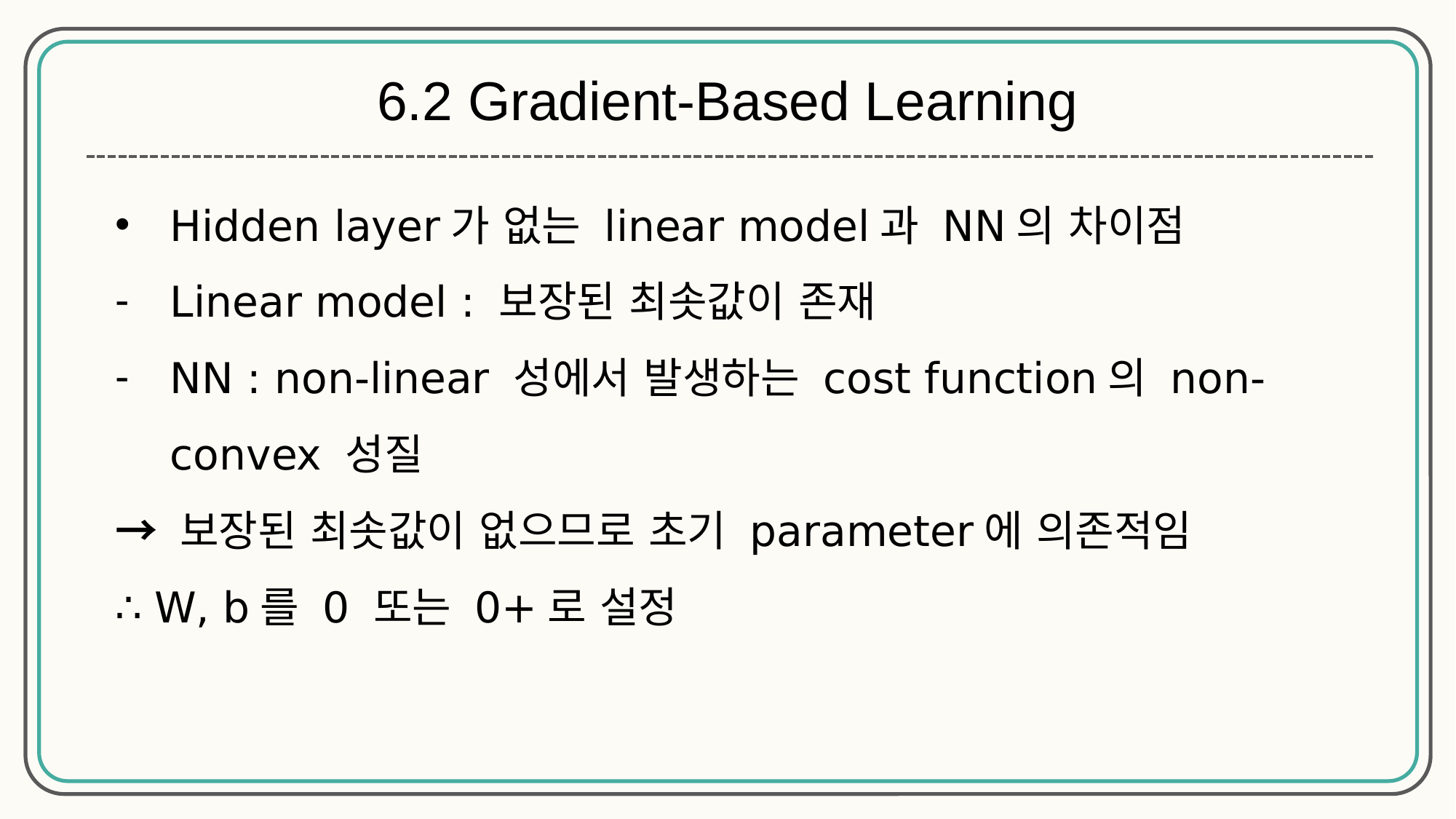

6.2 Gradient-Based Learning
Hidden layer가 없는 linear model과 NN의 차이점
Linear model : 보장된 최솟값이 존재
NN : non-linear 성에서 발생하는 cost function의 non-convex 성질
→ 보장된 최솟값이 없으므로 초기 parameter에 의존적임
∴ W, b를 0 또는 0+로 설정